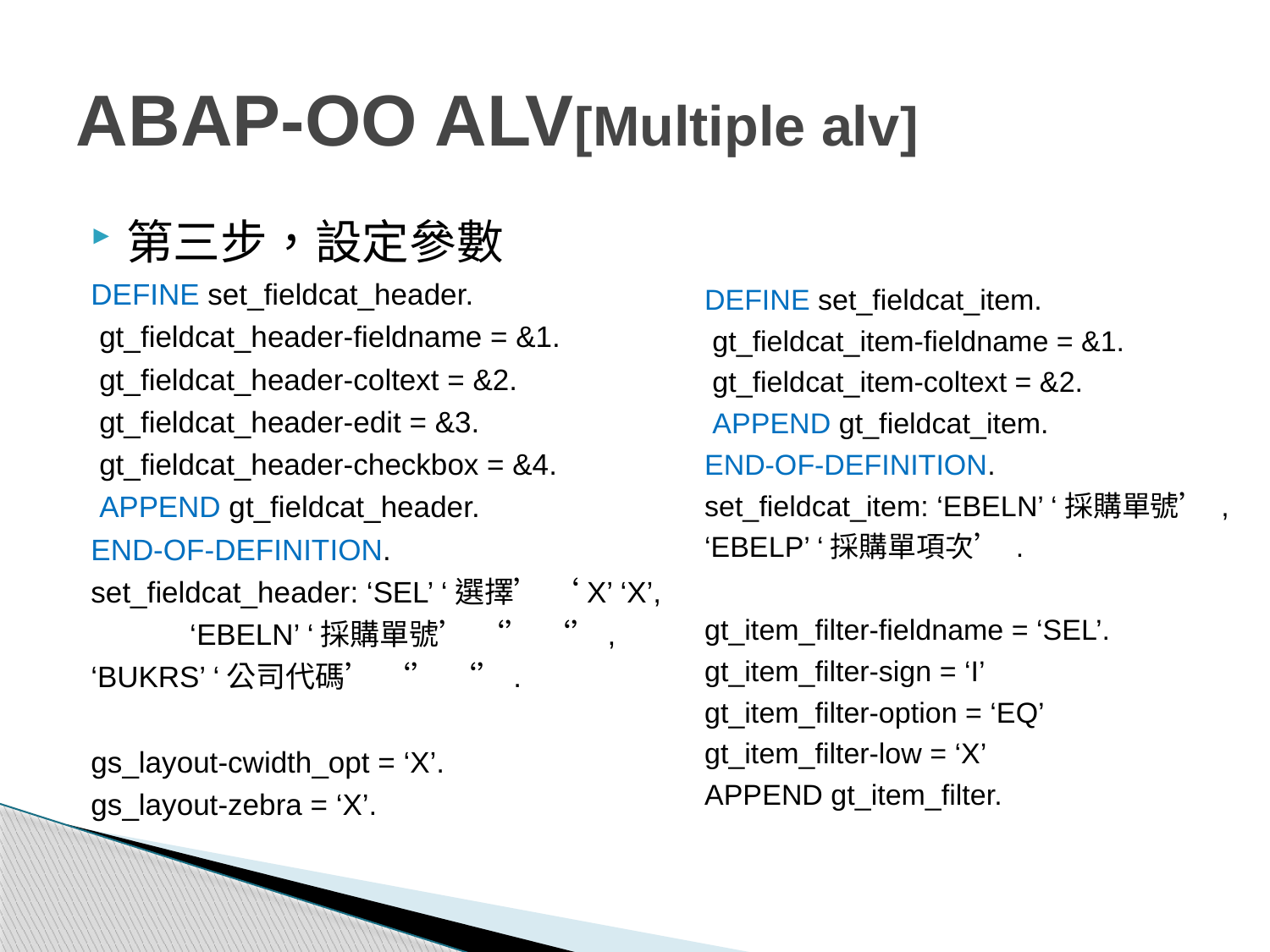

# ABAP-OO ALV[Multiple alv]
第三步，設定參數
DEFINE set_fieldcat_header.
 gt_fieldcat_header-fieldname = &1.
 gt_fieldcat_header-coltext = &2.
 gt_fieldcat_header-edit = &3.
 gt_fieldcat_header-checkbox = &4.
 APPEND gt_fieldcat_header.
END-OF-DEFINITION.
set_fieldcat_header: ‘SEL’ ‘選擇’ ‘X’ ‘X’,
            ‘EBELN’ ‘採購單號’ ‘’ ‘’,
	‘BUKRS’ ‘公司代碼’ ‘’ ‘’.

gs_layout-cwidth_opt = ‘X’.
gs_layout-zebra = ‘X’.
DEFINE set_fieldcat_item.
 gt_fieldcat_item-fieldname = &1.
 gt_fieldcat_item-coltext = &2.
 APPEND gt_fieldcat_item.
END-OF-DEFINITION.
set_fieldcat_item: ‘EBELN’ ‘採購單號’ ,
	‘EBELP’ ‘採購單項次’ .

gt_item_filter-fieldname = ‘SEL’.
gt_item_filter-sign = ‘I’
gt_item_filter-option = ‘EQ’
gt_item_filter-low = ‘X’
APPEND gt_item_filter.